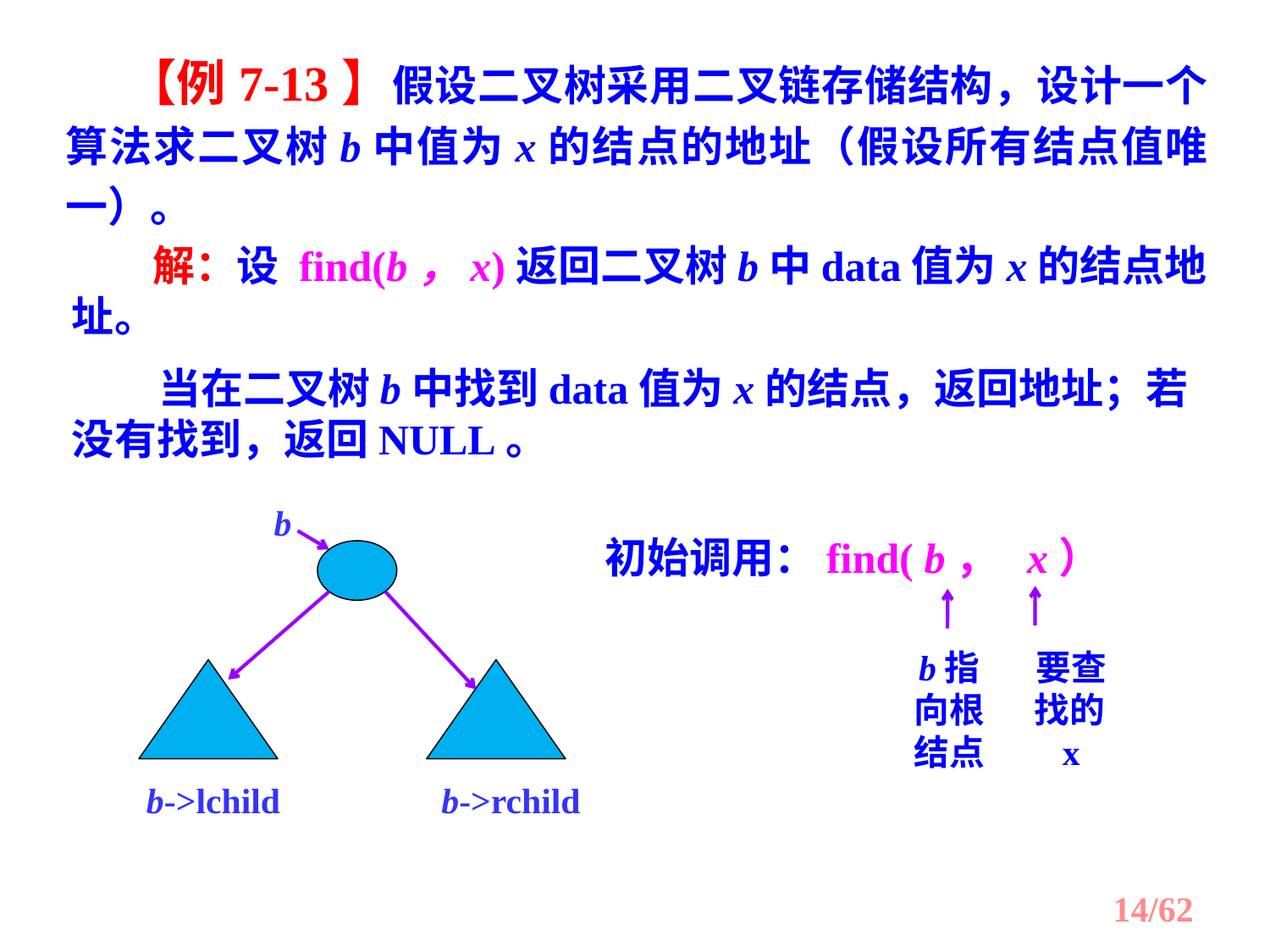

【例7-13】假设二叉树采用二叉链存储结构，设计一个算法求二叉树b中值为x的结点的地址（假设所有结点值唯一）。
　    解：设 find(b，x)返回二叉树b中data值为x的结点地址。
        当在二叉树b中找到data值为x的结点，返回地址；若没有找到，返回NULL。
b

b->lchild
b->rchild
初始调用：find( b，  x）
b指向根结点
要查找的x
14/62